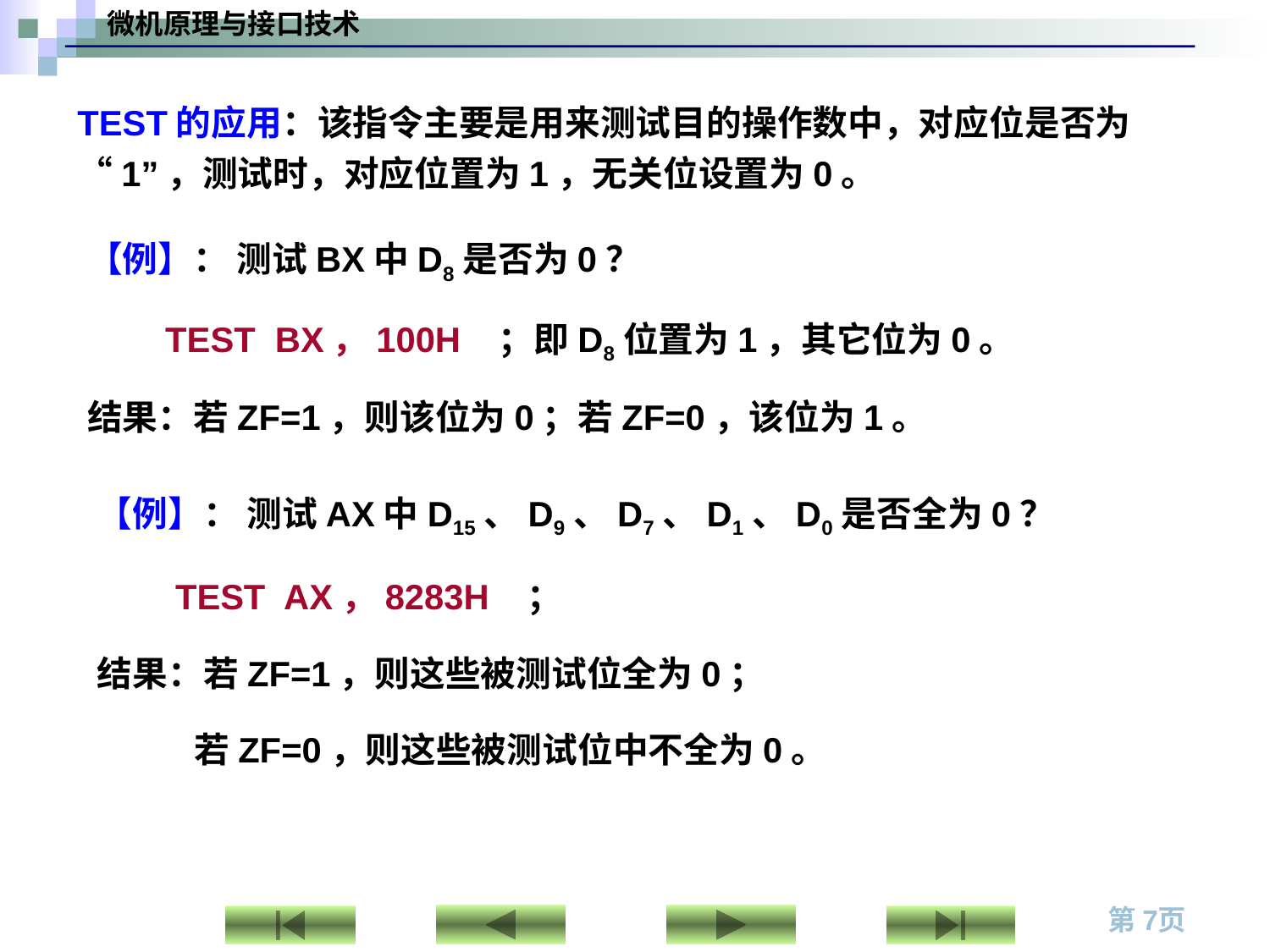

TEST的应用：该指令主要是用来测试目的操作数中，对应位是否为“1”，测试时，对应位置为1，无关位设置为0。
【例】： 测试BX中D8是否为0？
        TEST  BX，100H   ；即D8位置为1，其它位为0。
结果：若ZF=1，则该位为0；若ZF=0，该位为1。
【例】： 测试AX中D15、D9、D7、D1、D0是否全为0？
        TEST  AX，8283H   ；
结果：若ZF=1，则这些被测试位全为0；
           若ZF=0，则这些被测试位中不全为0。